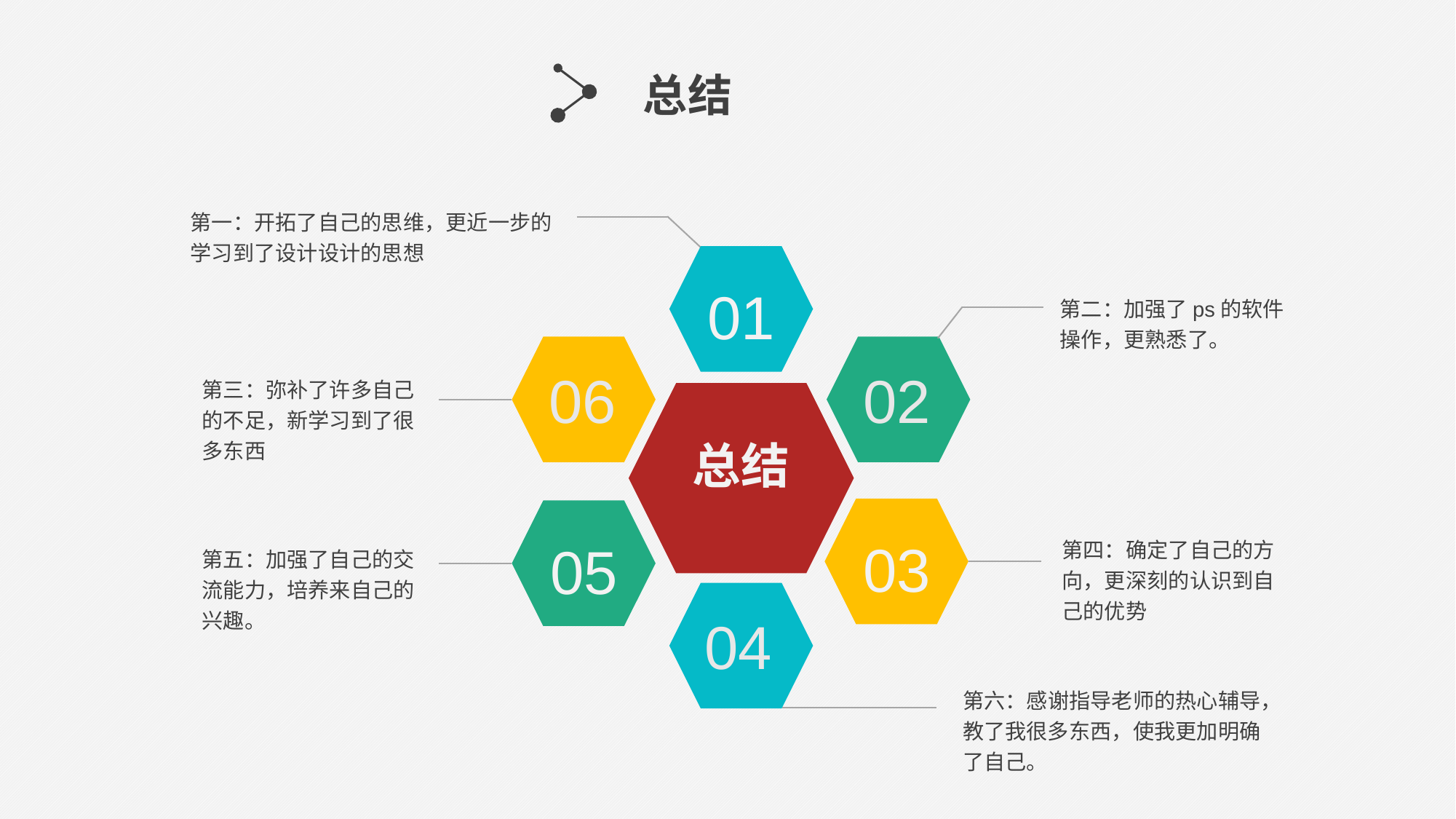

总结
第一：开拓了自己的思维，更近一步的学习到了设计设计的思想

01
第二：加强了ps的软件操作，更熟悉了。

06

02
第三：弥补了许多自己的不足，新学习到了很多东西

总结

03

05
第四：确定了自己的方向，更深刻的认识到自己的优势
第五：加强了自己的交流能力，培养来自己的兴趣。

04
第六：感谢指导老师的热心辅导，教了我很多东西，使我更加明确了自己。